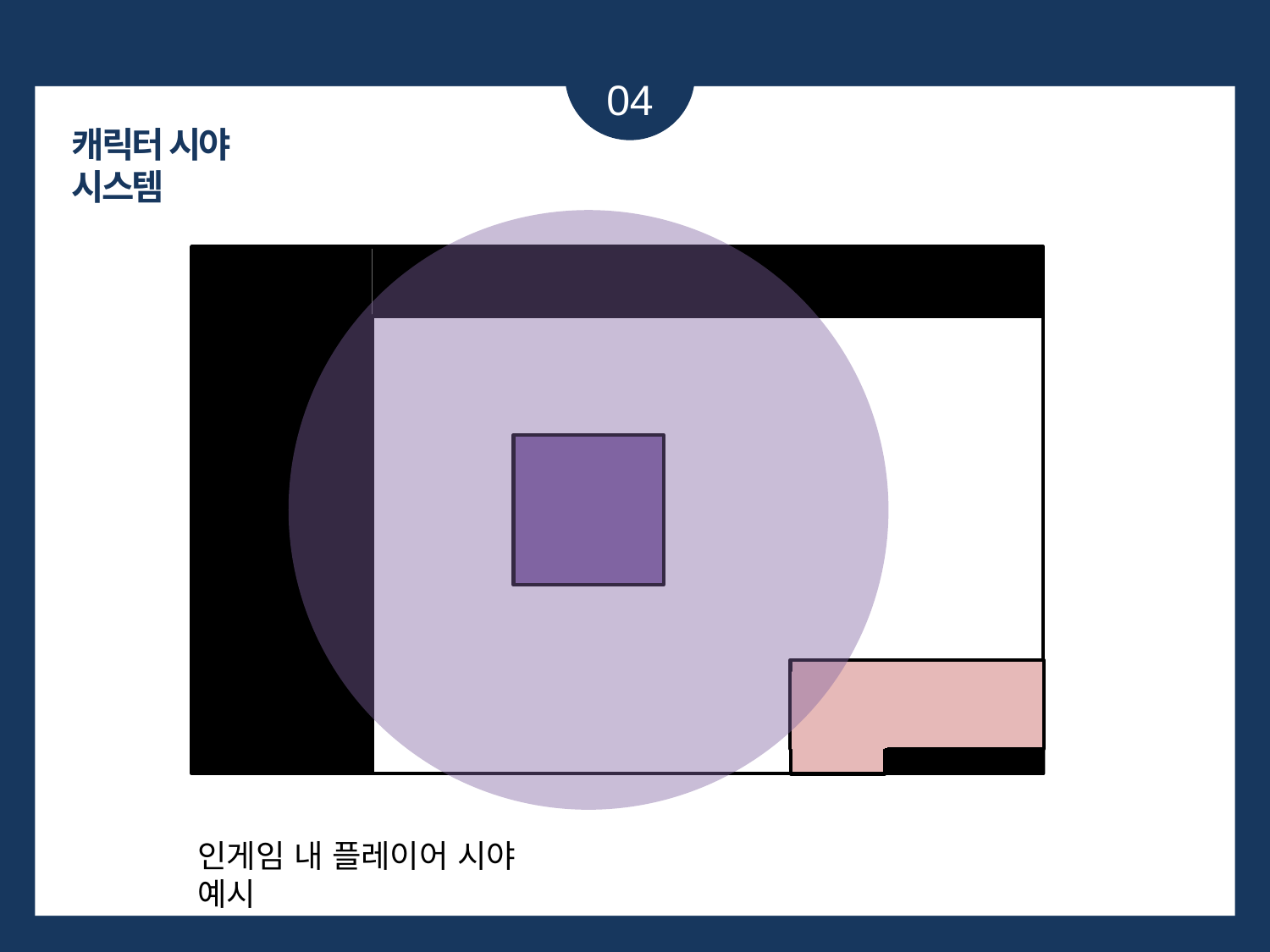

04

캐릭터 시야 시스템

인게임 내 플레이어 시야 예시